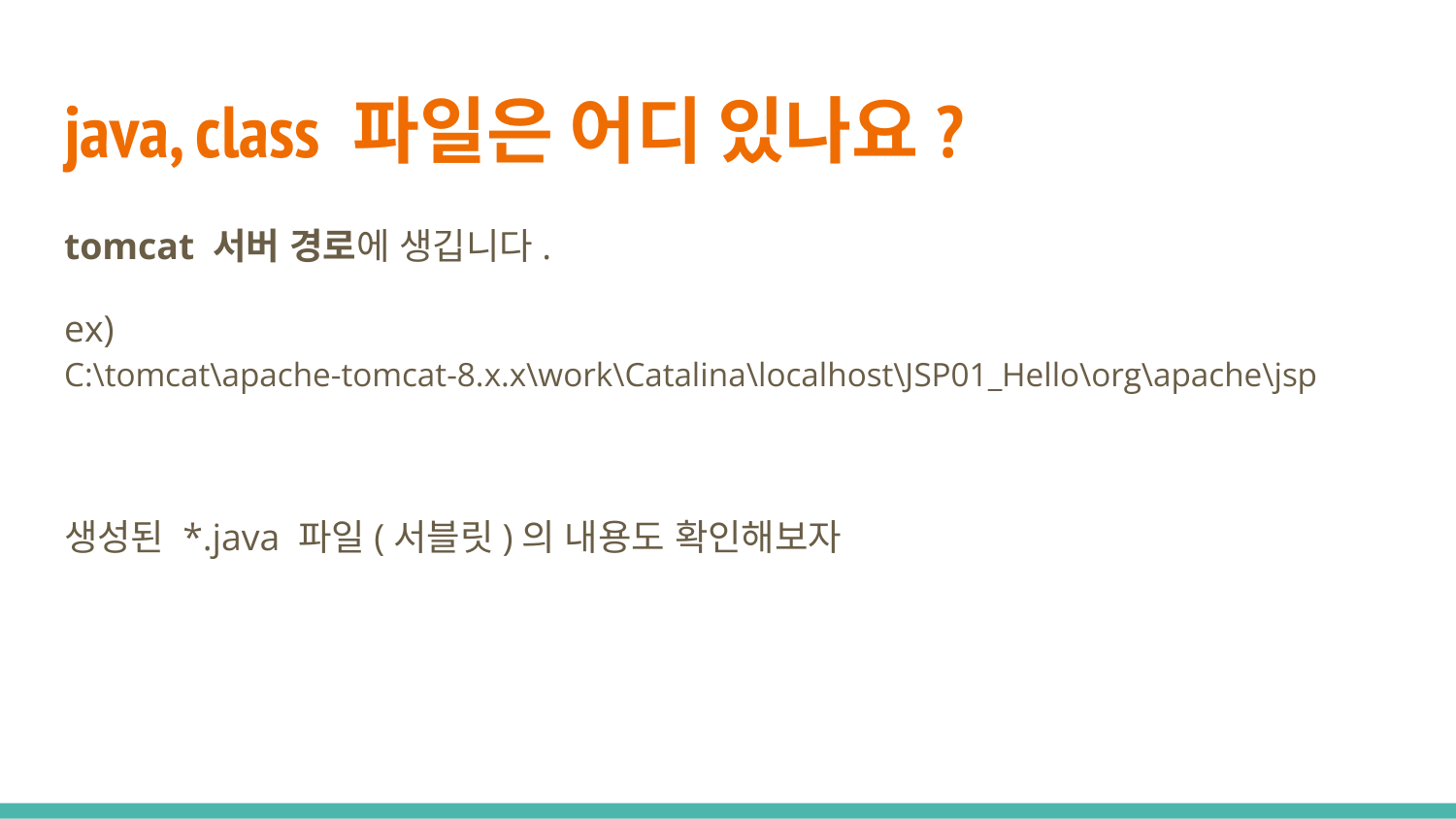

# java, class 파일은 어디 있나요?
tomcat 서버 경로에 생깁니다.
ex)
C:\tomcat\apache-tomcat-8.x.x\work\Catalina\localhost\JSP01_Hello\org\apache\jsp

생성된 *.java 파일(서블릿)의 내용도 확인해보자